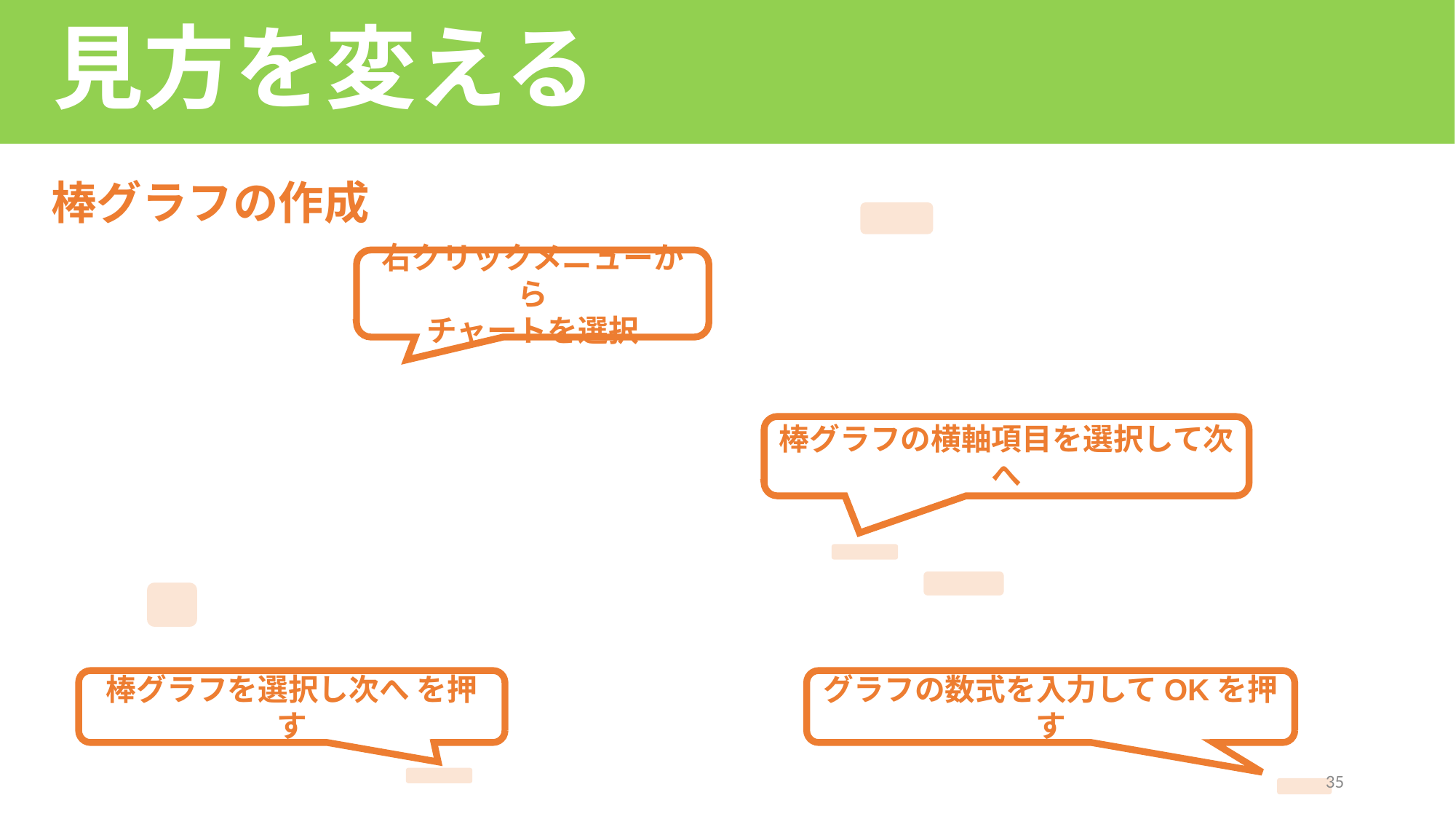

見方を変える
棒グラフの作成

右クリックメニューから
チャートを選択
棒グラフの横軸項目を選択して次へ

棒グラフを選択し次へ を押す
グラフの数式を入力してOKを押す
35